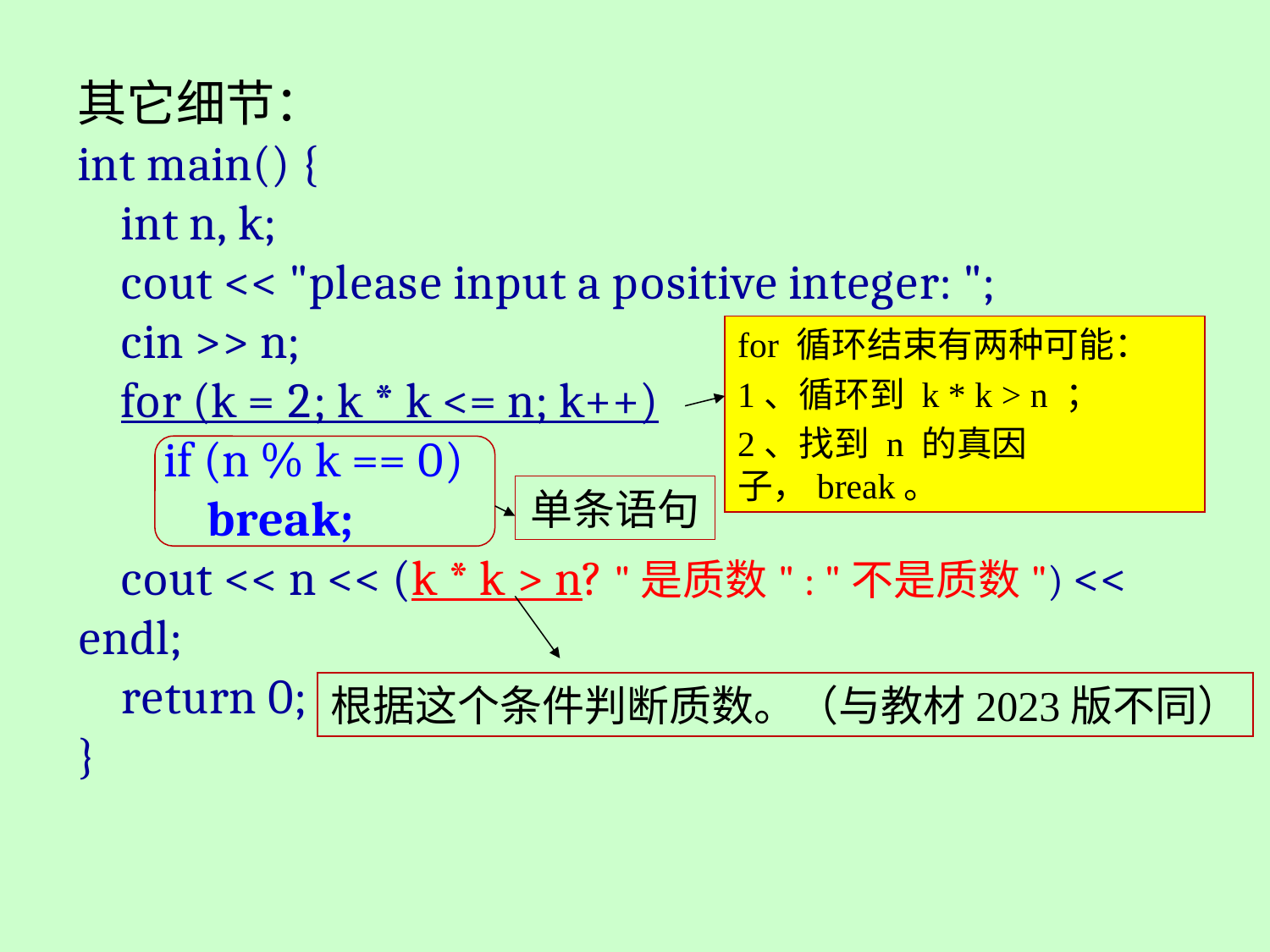

其它细节：
int main() {
    int n, k;
    cout << "please input a positive integer: ";
    cin >> n;
    for (k = 2; k * k <= n; k++)
        if (n % k == 0)
            break;
    cout << n << (k * k > n? "是质数" : "不是质数") << endl;
    return 0;
}
for 循环结束有两种可能：
1、循环到 k * k > n ；
2、找到 n 的真因子，break。

单条语句

根据这个条件判断质数。（与教材2023版不同）
74